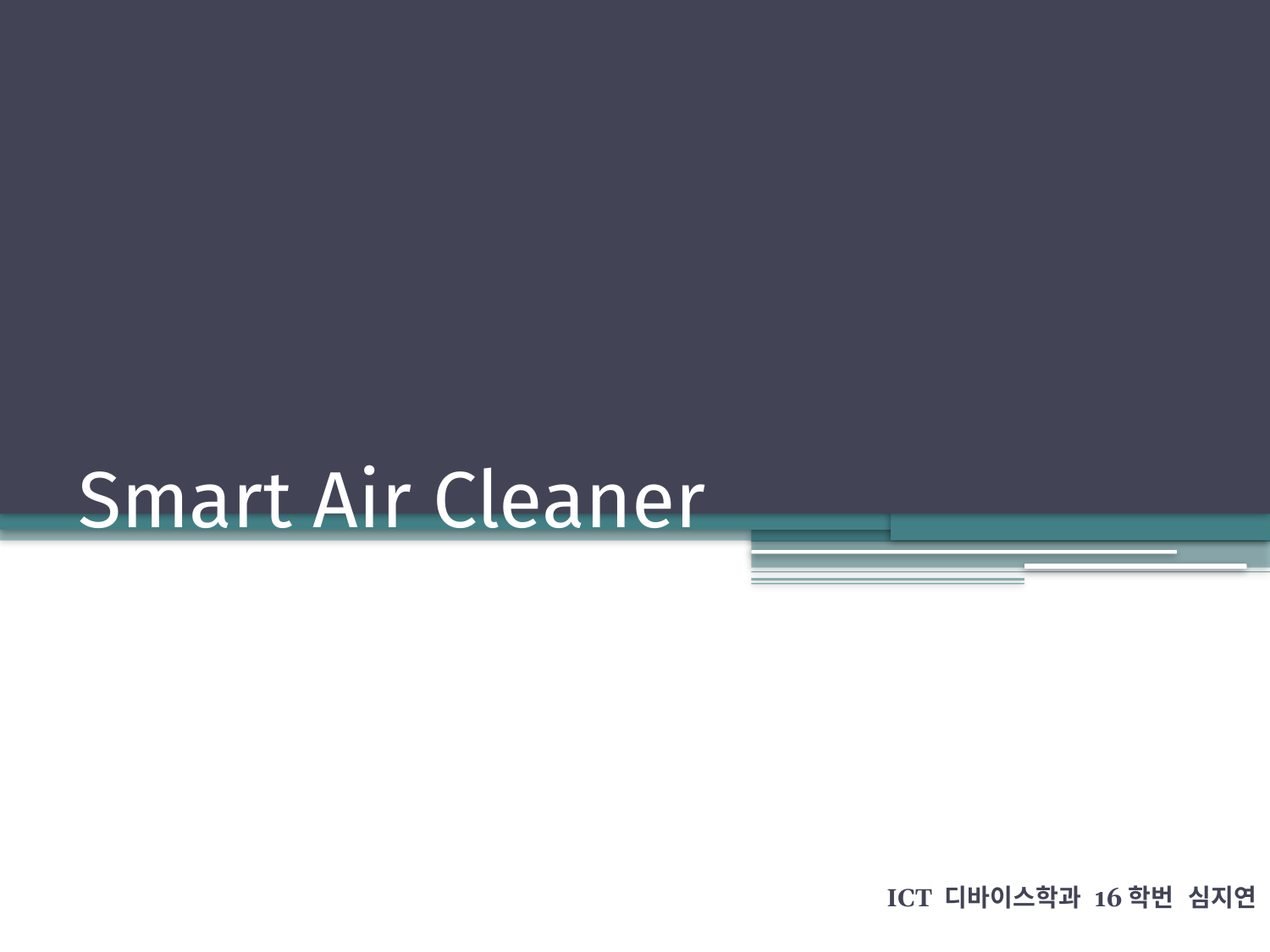

# Smart Air Cleaner
ICT 디바이스학과 16학번  심지연